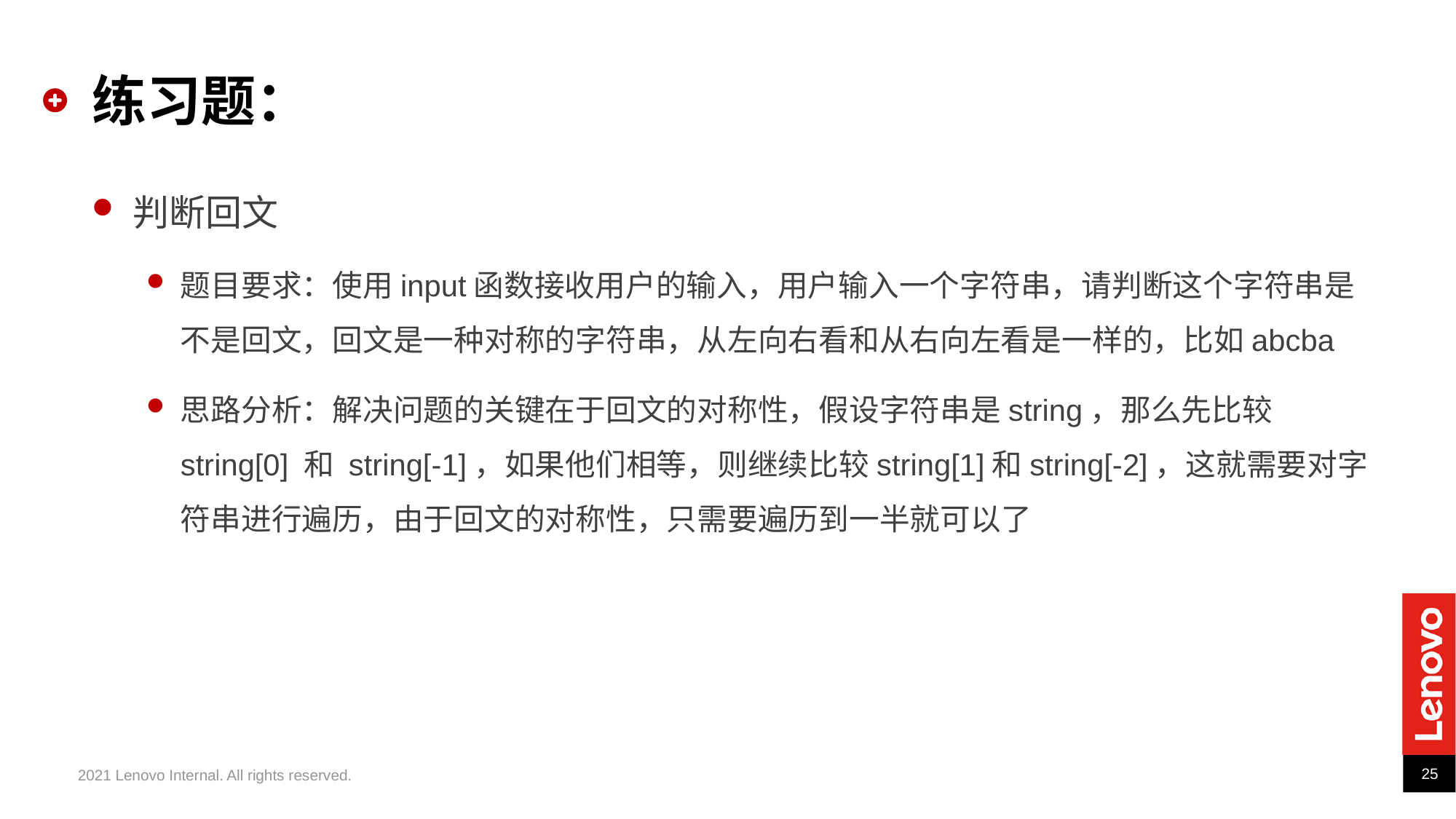

# 练习题：
判断回文
题目要求：使用input函数接收用户的输入，用户输入一个字符串，请判断这个字符串是不是回文，回文是一种对称的字符串，从左向右看和从右向左看是一样的，比如abcba
思路分析：解决问题的关键在于回文的对称性，假设字符串是string，那么先比较string[0] 和 string[-1]，如果他们相等，则继续比较string[1]和string[-2]，这就需要对字符串进行遍历，由于回文的对称性，只需要遍历到一半就可以了